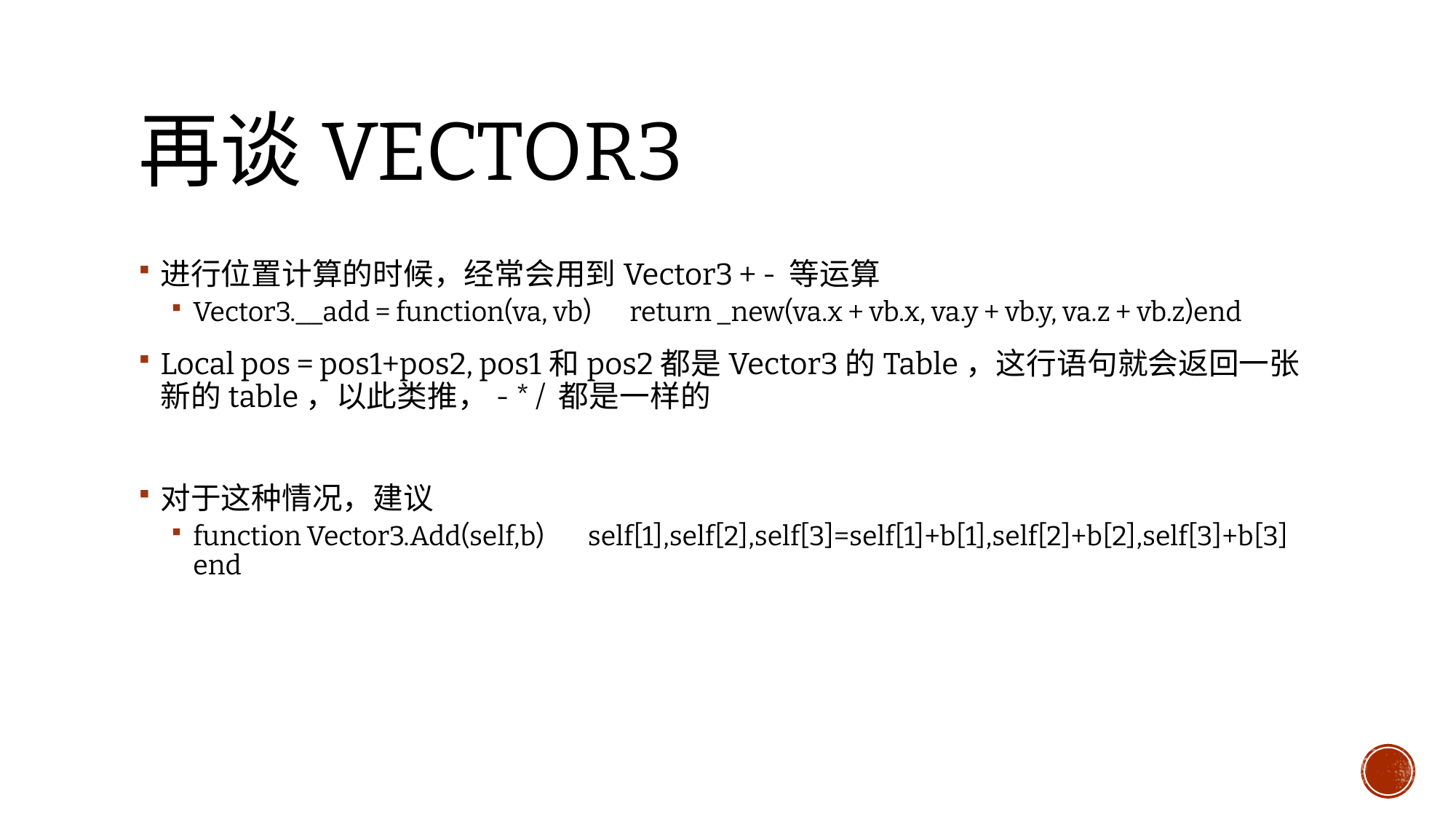

# 再谈Vector3
进行位置计算的时候，经常会用到Vector3 + - 等运算
Vector3.__add = function(va, vb)	return _new(va.x + vb.x, va.y + vb.y, va.z + vb.z)end
Local pos = pos1+pos2, pos1和pos2都是Vector3的Table，这行语句就会返回一张新的table，以此类推，- * / 都是一样的

对于这种情况，建议
﻿function Vector3.Add(self,b)        self[1],self[2],self[3]=self[1]+b[1],self[2]+b[2],self[3]+b[3]    end